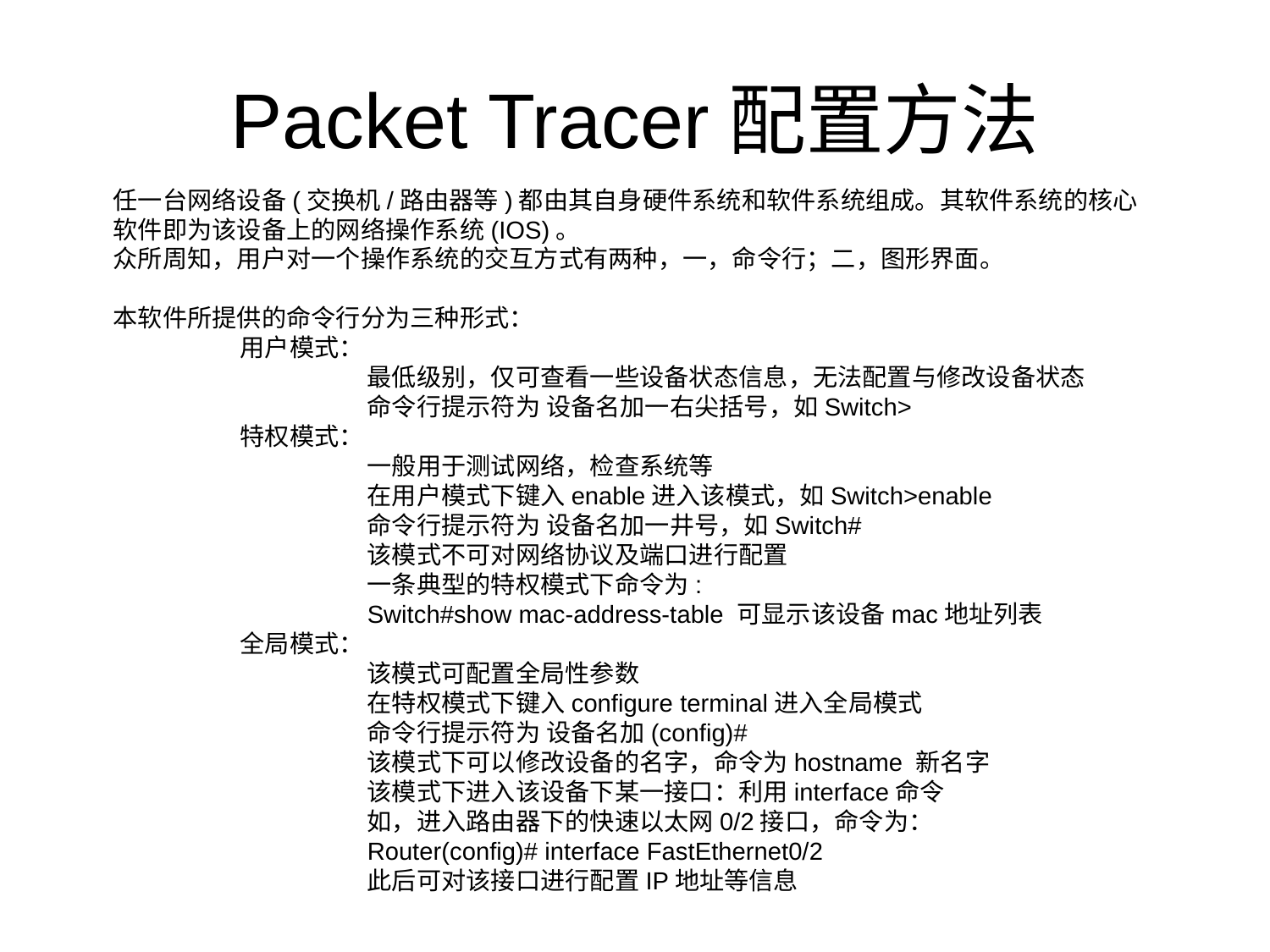

# Packet Tracer配置方法
任一台网络设备(交换机/路由器等)都由其自身硬件系统和软件系统组成。其软件系统的核心软件即为该设备上的网络操作系统(IOS)。
众所周知，用户对一个操作系统的交互方式有两种，一，命令行；二，图形界面。

本软件所提供的命令行分为三种形式：
	用户模式：
		最低级别，仅可查看一些设备状态信息，无法配置与修改设备状态
		命令行提示符为 设备名加一右尖括号，如Switch>
	特权模式：
		一般用于测试网络，检查系统等
		在用户模式下键入enable进入该模式，如Switch>enable
		命令行提示符为 设备名加一井号，如Switch#
		该模式不可对网络协议及端口进行配置
		一条典型的特权模式下命令为:
		Switch#show mac-address-table 可显示该设备mac地址列表
	全局模式：
		该模式可配置全局性参数
		在特权模式下键入configure terminal进入全局模式
		命令行提示符为 设备名加(config)#
		该模式下可以修改设备的名字，命令为hostname 新名字
		该模式下进入该设备下某一接口：利用interface命令
		如，进入路由器下的快速以太网0/2接口，命令为：
		Router(config)# interface FastEthernet0/2
		此后可对该接口进行配置IP地址等信息